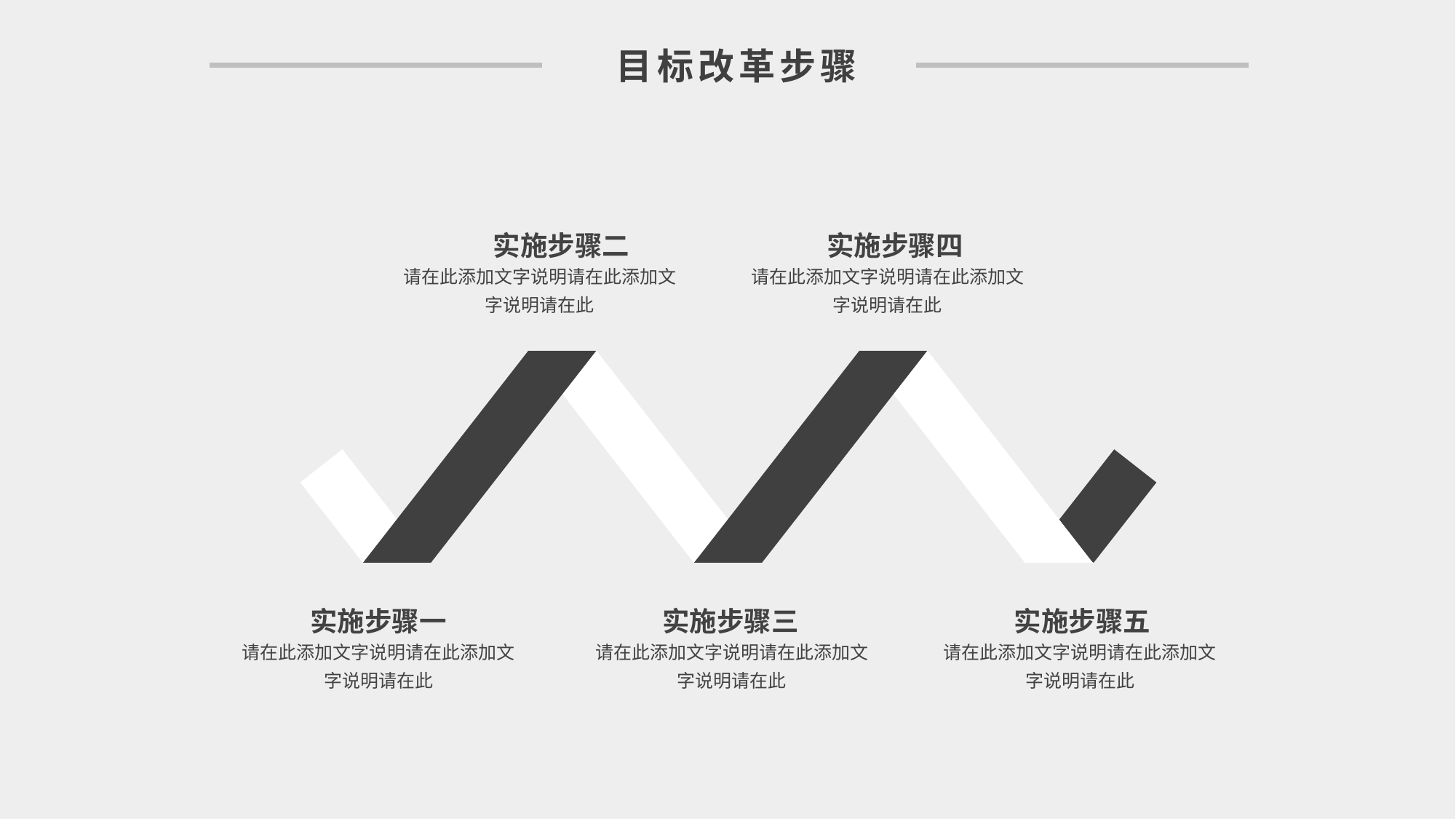

目标改革步骤
实施步骤二
请在此添加文字说明请在此添加文字说明请在此
实施步骤四
请在此添加文字说明请在此添加文字说明请在此

实施步骤一
请在此添加文字说明请在此添加文字说明请在此
实施步骤三
请在此添加文字说明请在此添加文字说明请在此
实施步骤五
请在此添加文字说明请在此添加文字说明请在此